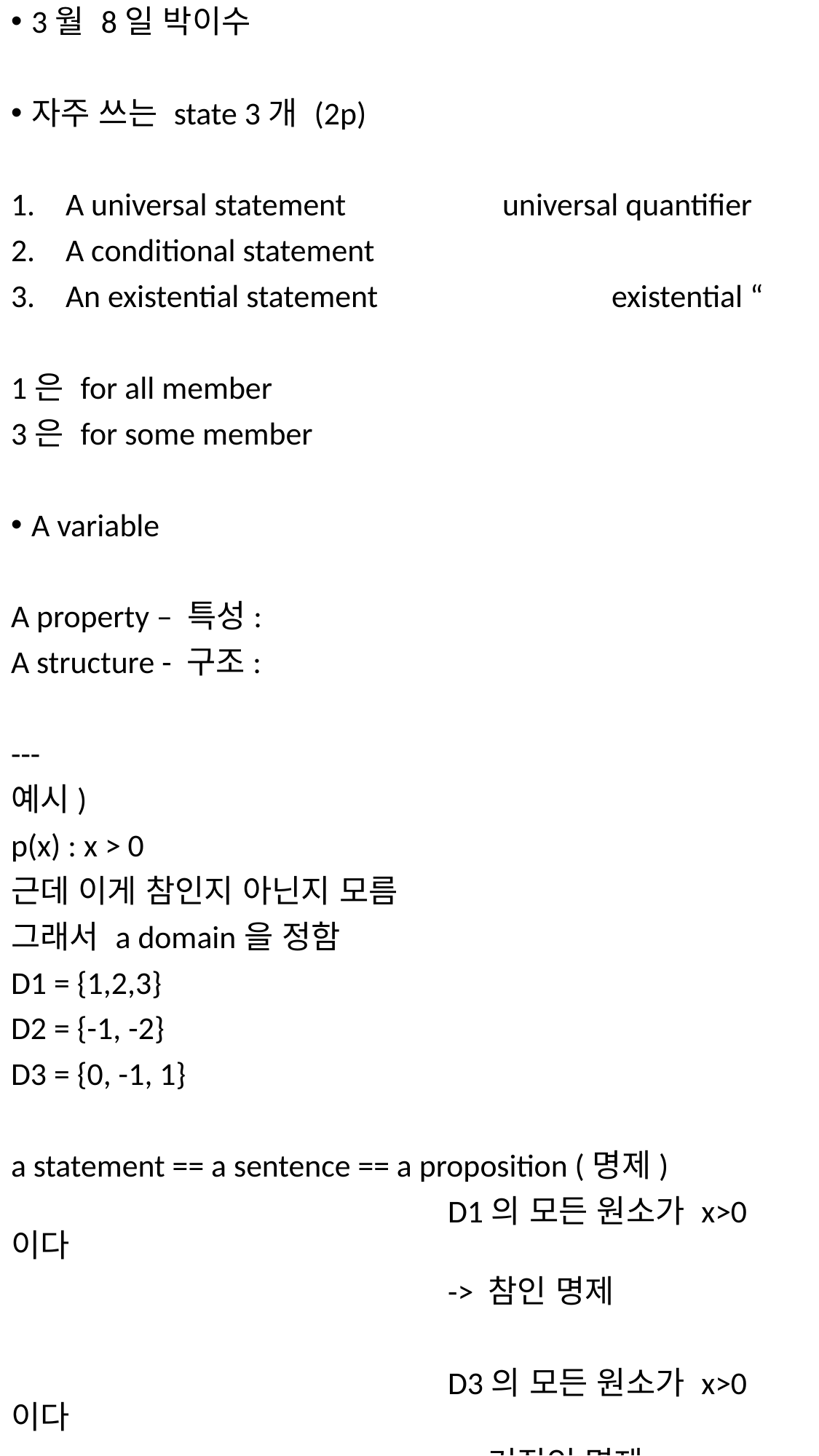

3월 8일 박이수

자주 쓰는 state 3개 (2p)

A universal statement 		universal quantifier
A conditional statement
An existential statement			existential “

1은 for all member
3은 for some member

A variable

A property – 특성:
A structure - 구조:

---
예시)
p(x) : x > 0
근데 이게 참인지 아닌지 모름
그래서 a domain을 정함
D1 = {1,2,3}
D2 = {-1, -2}
D3 = {0, -1, 1}

a statement == a sentence == a proposition (명제)
				D1의 모든 원소가 x>0 이다
				-> 참인 명제

				D3의 모든 원소가 x>0 이다
				-> 거짓인 명제